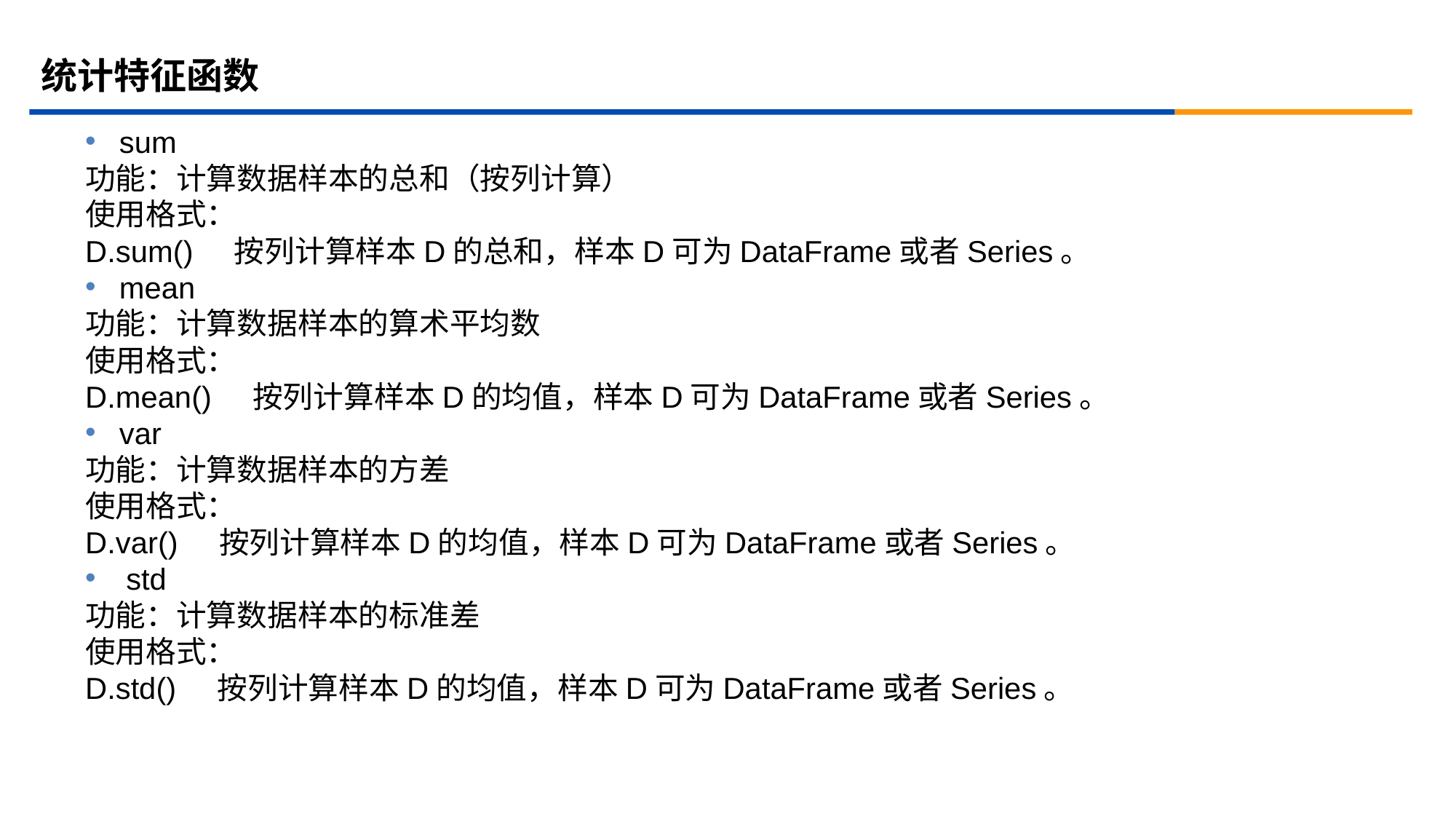

# 统计特征函数
sum
功能：计算数据样本的总和（按列计算）
使用格式：
D.sum()    按列计算样本D的总和，样本D可为DataFrame或者Series。
mean
功能：计算数据样本的算术平均数
使用格式：
D.mean()    按列计算样本D的均值，样本D可为DataFrame或者Series。
var
功能：计算数据样本的方差
使用格式：
D.var()    按列计算样本D的均值，样本D可为DataFrame或者Series。
std
功能：计算数据样本的标准差
使用格式：
D.std()    按列计算样本D的均值，样本D可为DataFrame或者Series。